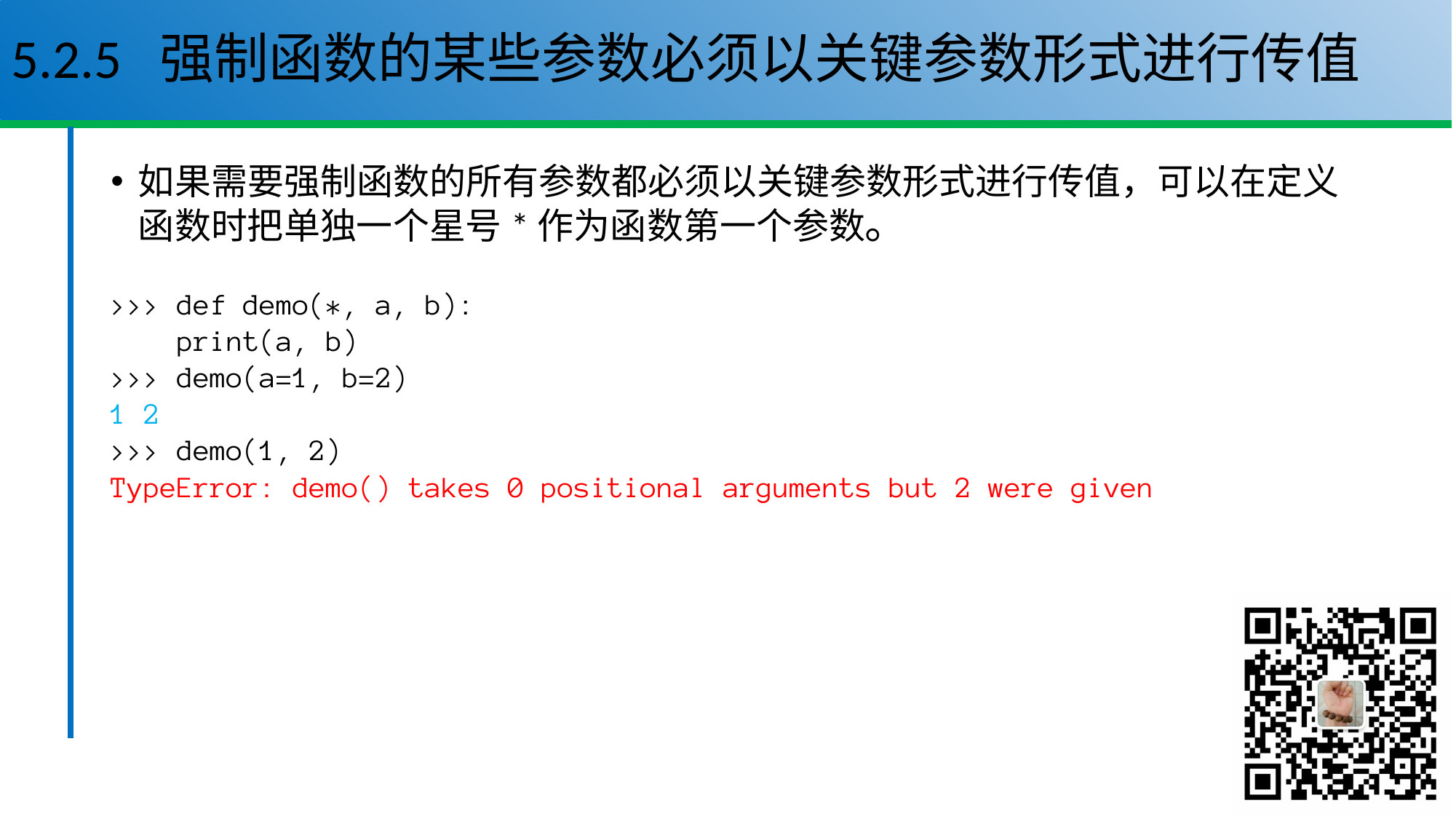

# 5.2.5  强制函数的某些参数必须以关键参数形式进行传值
如果需要强制函数的所有参数都必须以关键参数形式进行传值，可以在定义函数时把单独一个星号*作为函数第一个参数。

>>> def demo(*, a, b):
    print(a, b)
>>> demo(a=1, b=2)
1 2
>>> demo(1, 2)
TypeError: demo() takes 0 positional arguments but 2 were given
39